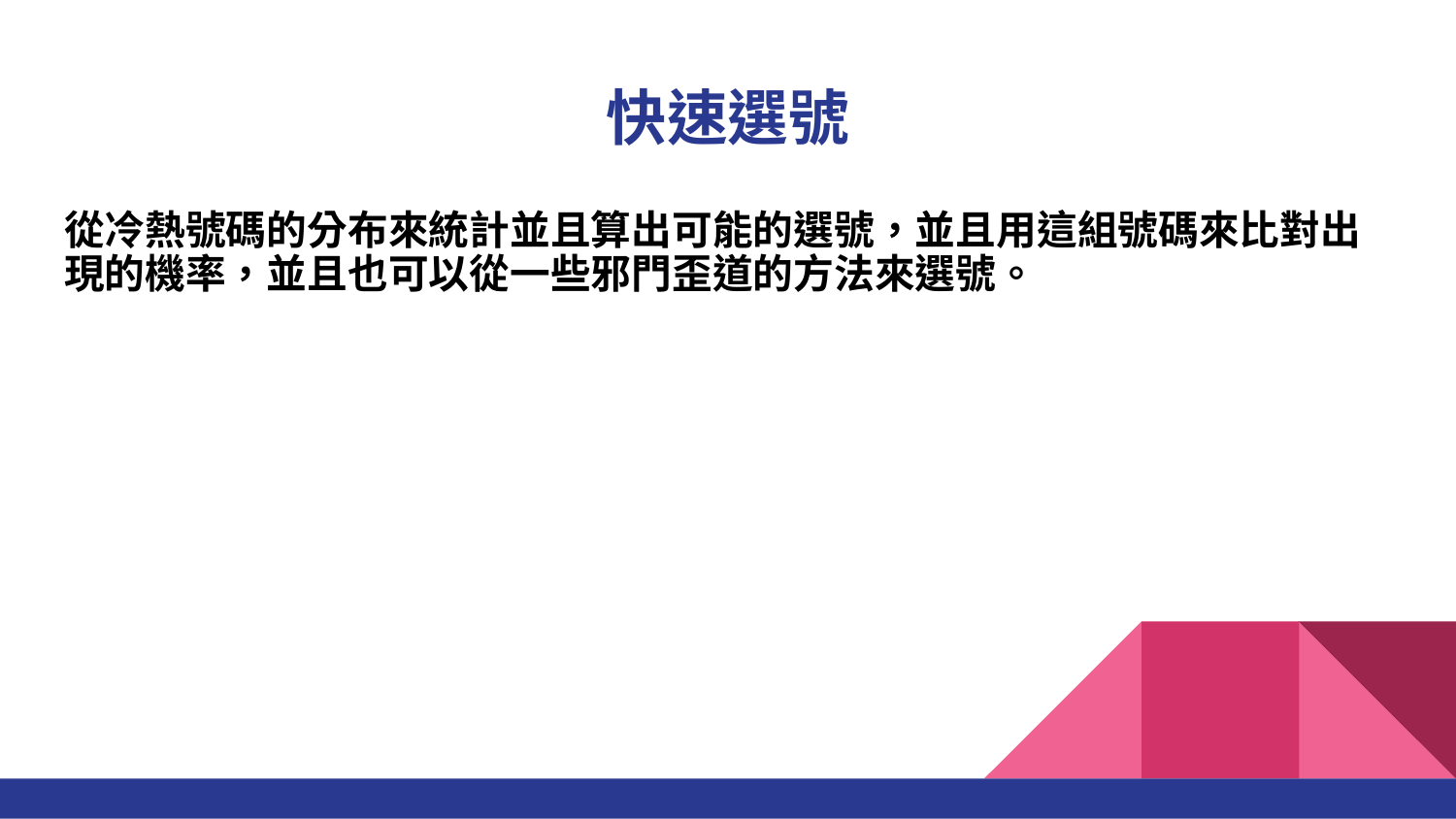

# 快速選號
從冷熱號碼的分布來統計並且算出可能的選號，並且用這組號碼來比對出現的機率，並且也可以從一些邪門歪道的方法來選號。